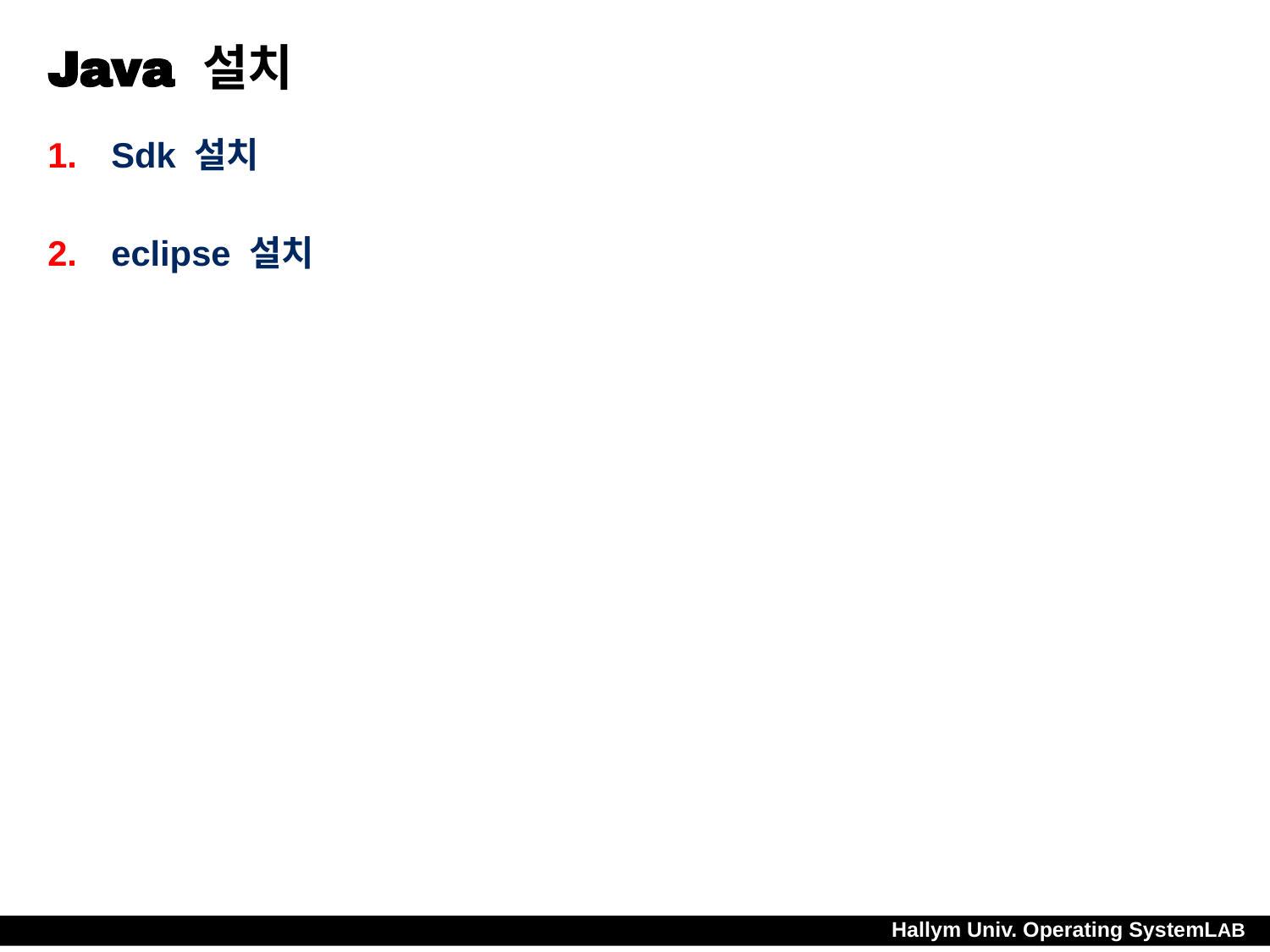

# Java 설치
Sdk 설치

eclipse 설치